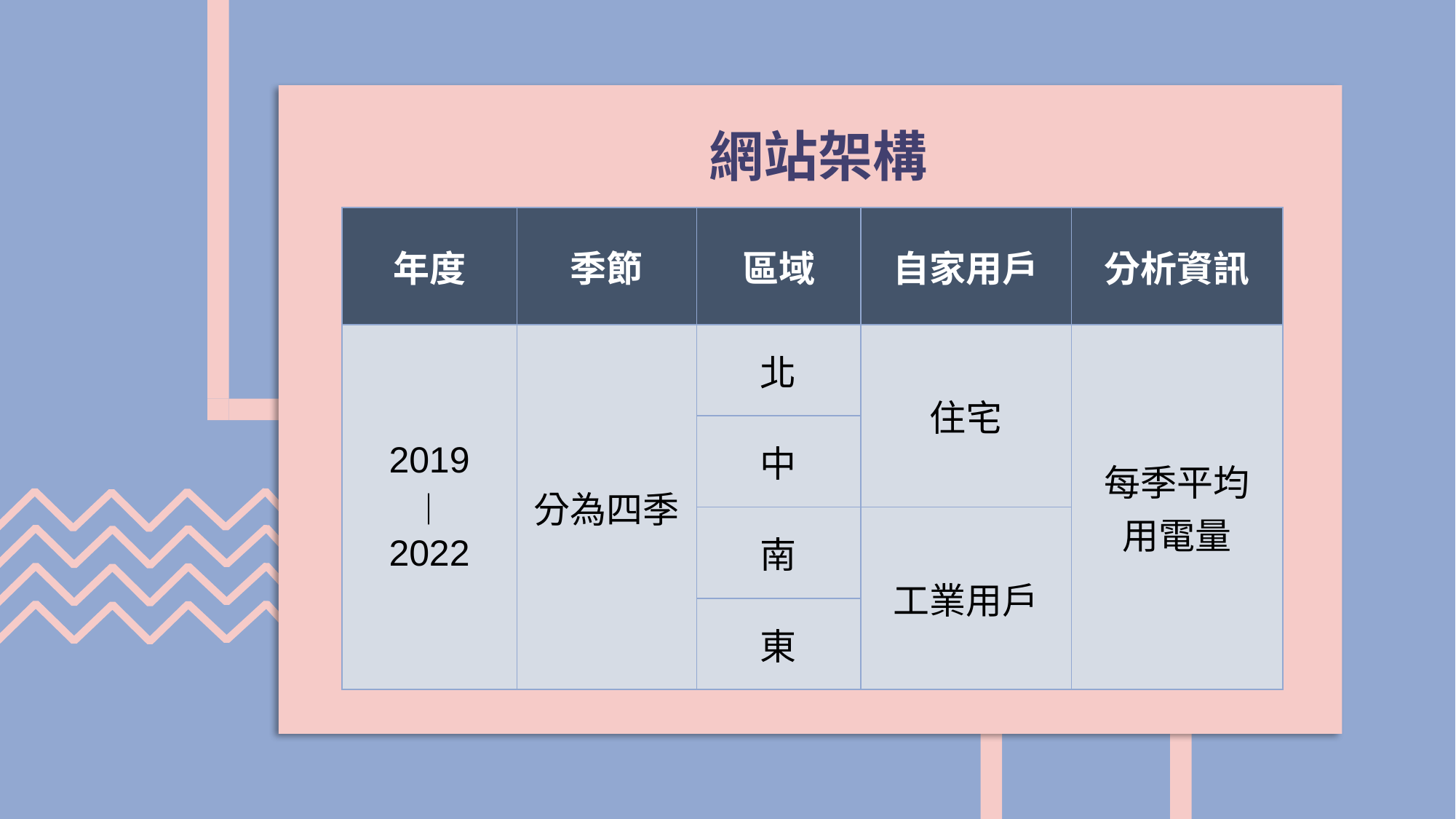

資料內容
網站架構

| 年度 | 季節 | 區域 | 自家用戶 | 分析資訊 |
| --- | --- | --- | --- | --- |
| 2019 ︱ 2022 | 分為四季 | 北 | 住宅 | 每季平均 用電量 |
|  |  | 中 |  |  |
|  |  | 南 | 工業用戶 | 每季平均 備轉率 |
|  |  | 東 |  |  |

YOUR TITLE
在此输入您的标题